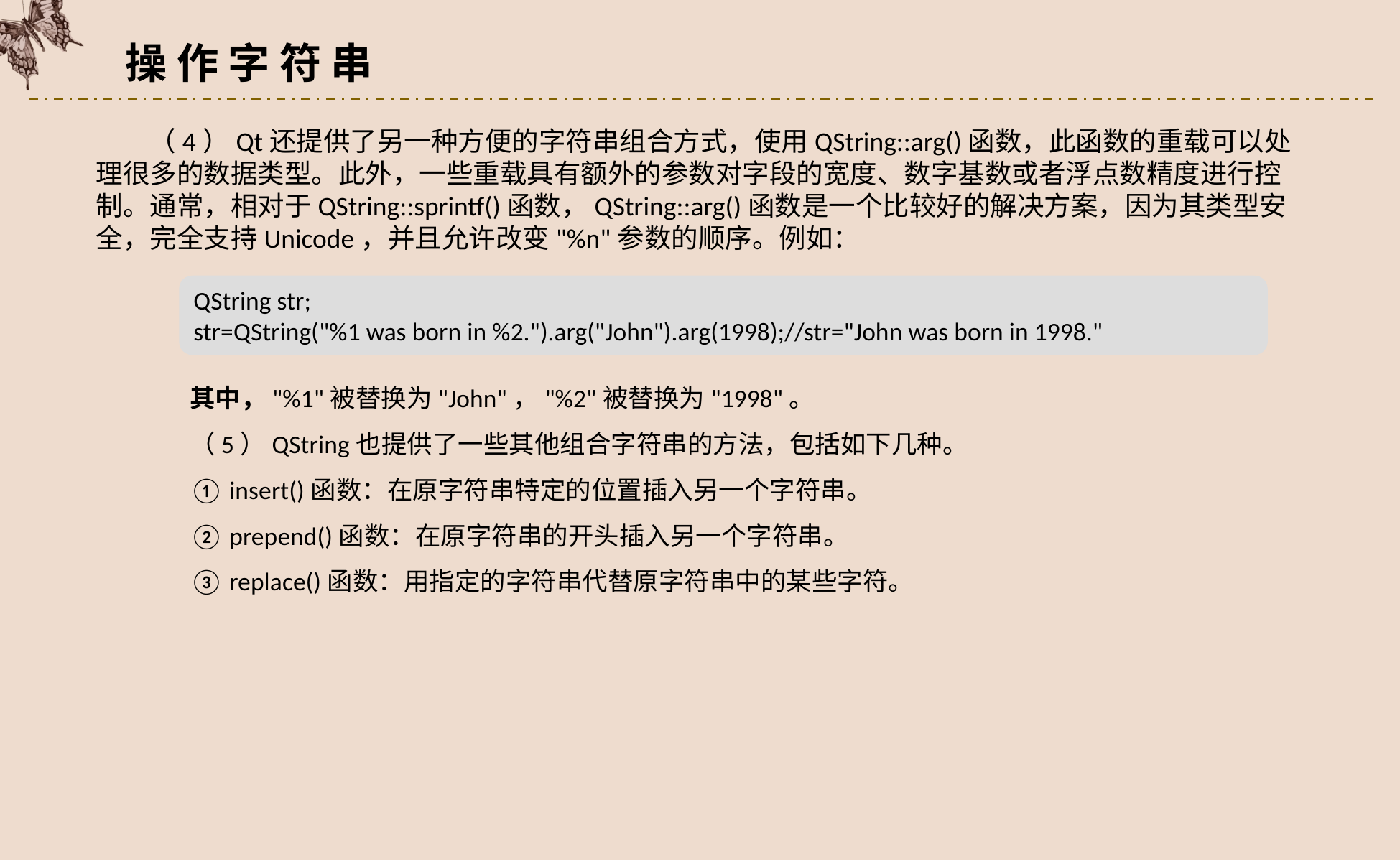

操 作 字 符 串
（4）Qt还提供了另一种方便的字符串组合方式，使用QString::arg()函数，此函数的重载可以处理很多的数据类型。此外，一些重载具有额外的参数对字段的宽度、数字基数或者浮点数精度进行控制。通常，相对于QString::sprintf()函数，QString::arg()函数是一个比较好的解决方案，因为其类型安全，完全支持Unicode，并且允许改变"%n"参数的顺序。例如：
QString str;
str=QString("%1 was born in %2.").arg("John").arg(1998);//str="John was born in 1998."
其中，"%1"被替换为"John"，"%2"被替换为"1998"。
（5）QString也提供了一些其他组合字符串的方法，包括如下几种。
① insert()函数：在原字符串特定的位置插入另一个字符串。
② prepend()函数：在原字符串的开头插入另一个字符串。
③ replace()函数：用指定的字符串代替原字符串中的某些字符。